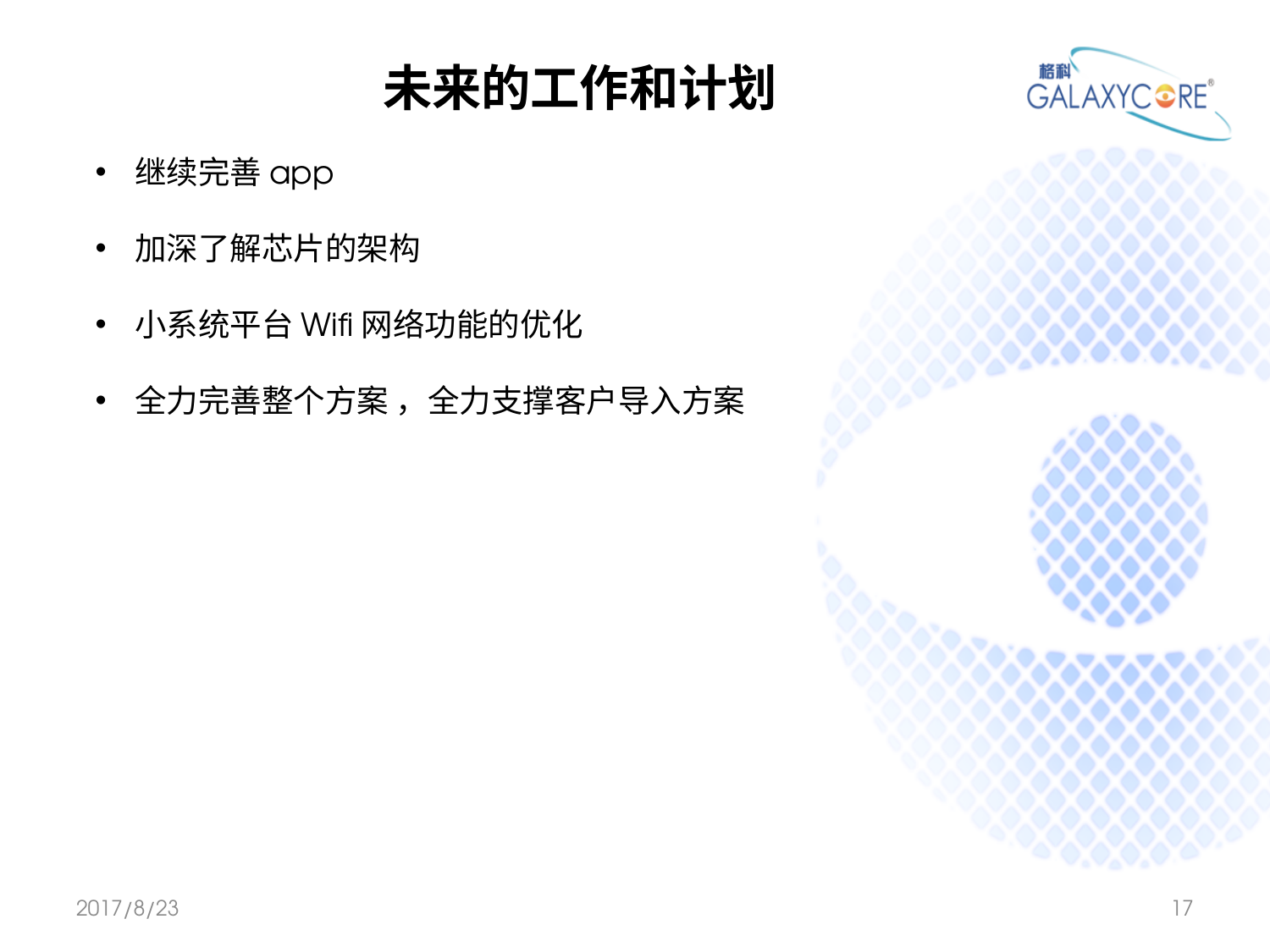

# 未来的工作和计划
继续完善app

加深了解芯片的架构

小系统平台Wifi网络功能的优化

全力完善整个方案 ，全力支撑客户导入方案
2017/8/23
17